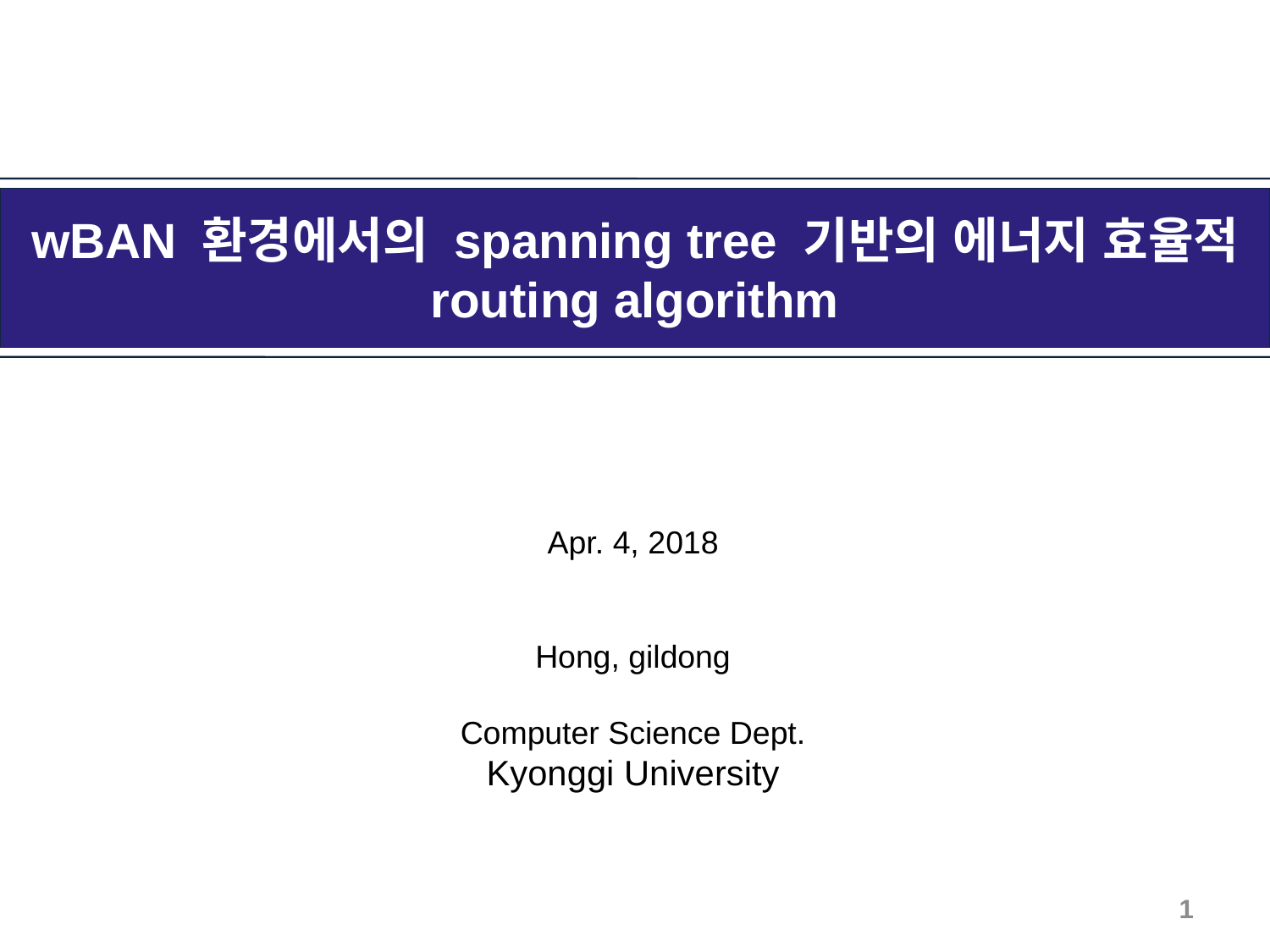

wBAN 환경에서의 spanning tree 기반의 에너지 효율적 routing algorithm

Apr. 4, 2018

Hong, gildong

Computer Science Dept.
Kyonggi University

1